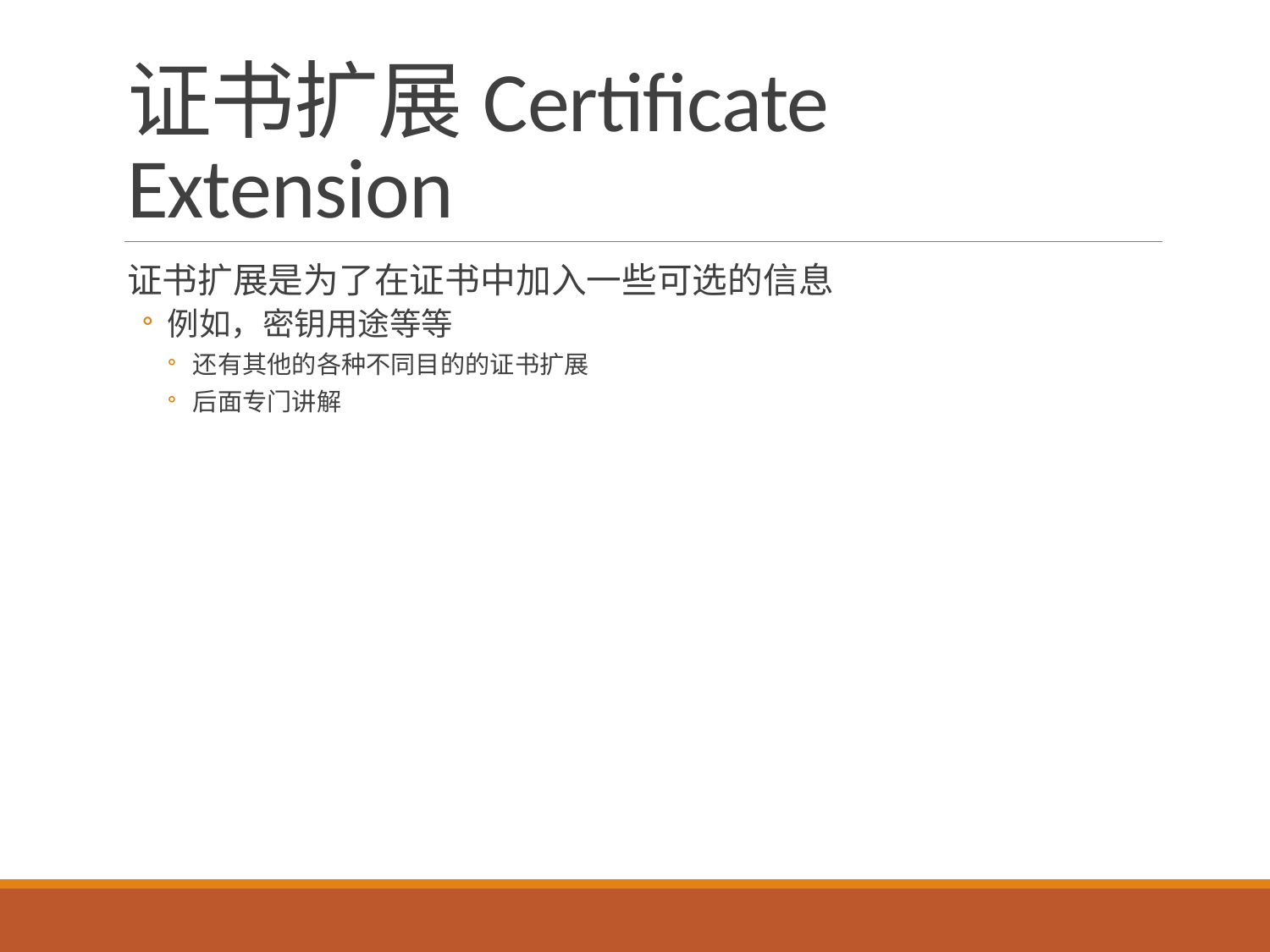

# 证书扩展Certificate Extension
证书扩展是为了在证书中加入一些可选的信息
例如，密钥用途等等
还有其他的各种不同目的的证书扩展
后面专门讲解
89